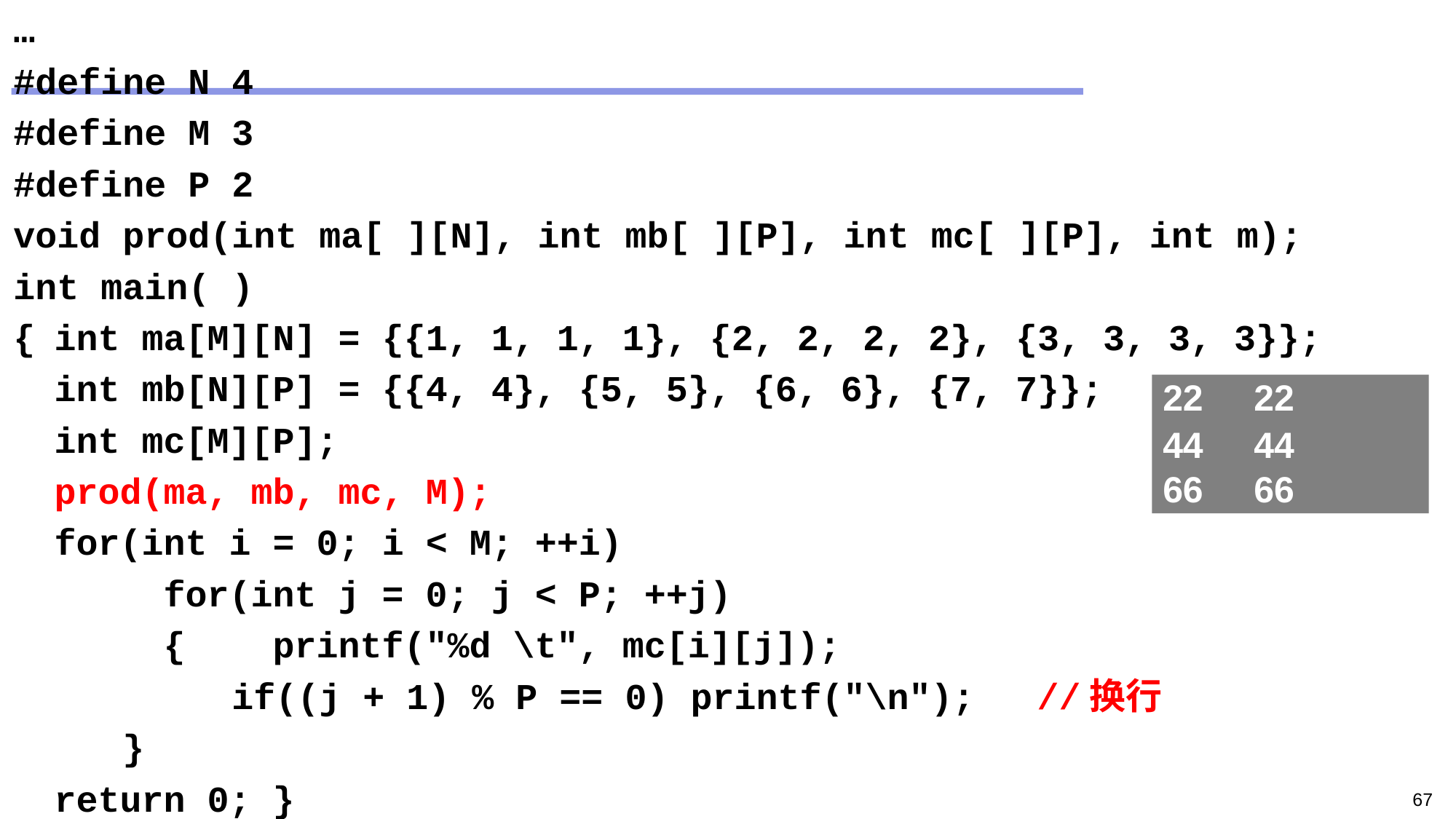

…
#define N 4
#define M 3
#define P 2
void prod(int ma[ ][N], int mb[ ][P], int mc[ ][P], int m);
int main( )
{	int ma[M][N] = {{1, 1, 1, 1}, {2, 2, 2, 2}, {3, 3, 3, 3}};
	int mb[N][P] = {{4, 4}, {5, 5}, {6, 6}, {7, 7}};
	int mc[M][P];
	prod(ma, mb, mc, M);
	for(int i = 0; i < M; ++i)
		for(int j = 0; j < P; ++j)
		{	printf("%d \t", mc[i][j]);
          if((j + 1) % P == 0) printf("\n");	//换行
     }
	return 0; }
#
22     22
44     44
66     66
67